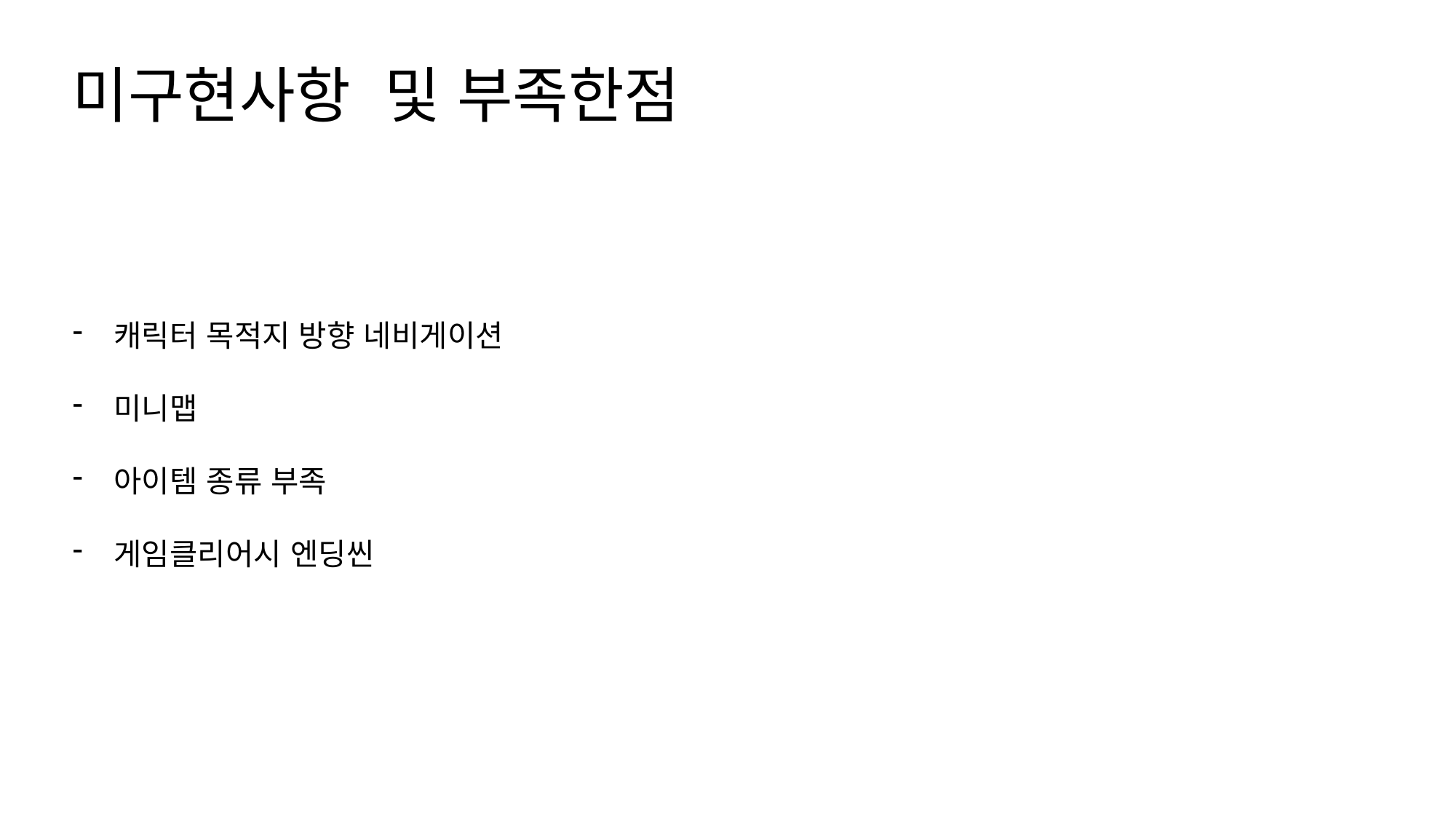

미구현사항  및 부족한점
캐릭터 목적지 방향 네비게이션

미니맵

아이템 종류 부족

게임클리어시 엔딩씬